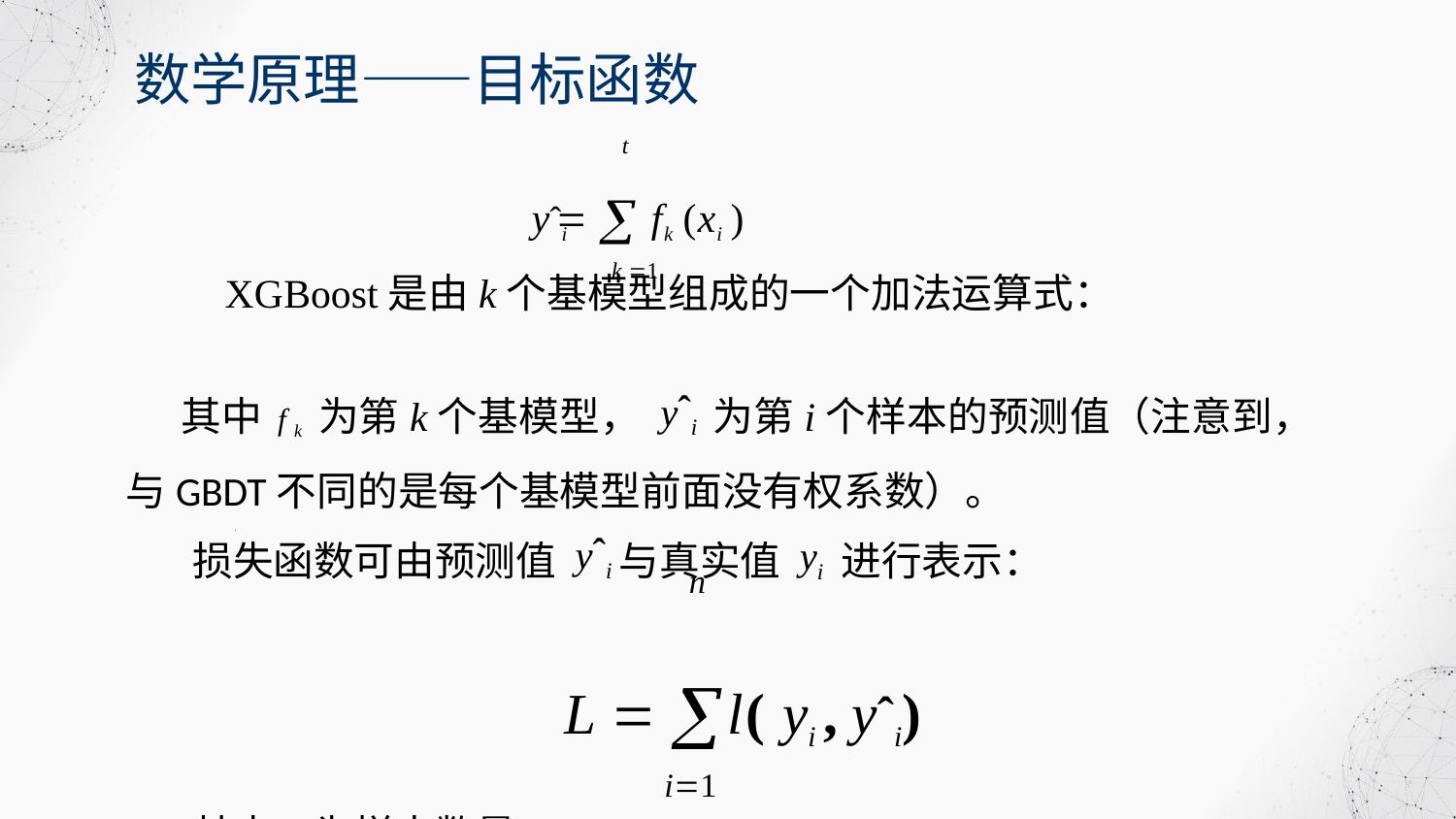

数学原理——目标函数
t
yˆi         = ∑ fk (xi )
k =1
        XGBoost是由k个基模型组成的一个加法运算式：
     其中f k 为第k个基模型， yˆi 为第i个样本的预测值（注意到，与GBDT不同的是每个基模型前面没有权系数）。
fk
   损失函数可由预测值 yˆi     与真实值 yi 进行表示：
L = ∑l( yi , yˆi    )
i=1
   其中n为样本数量。
n